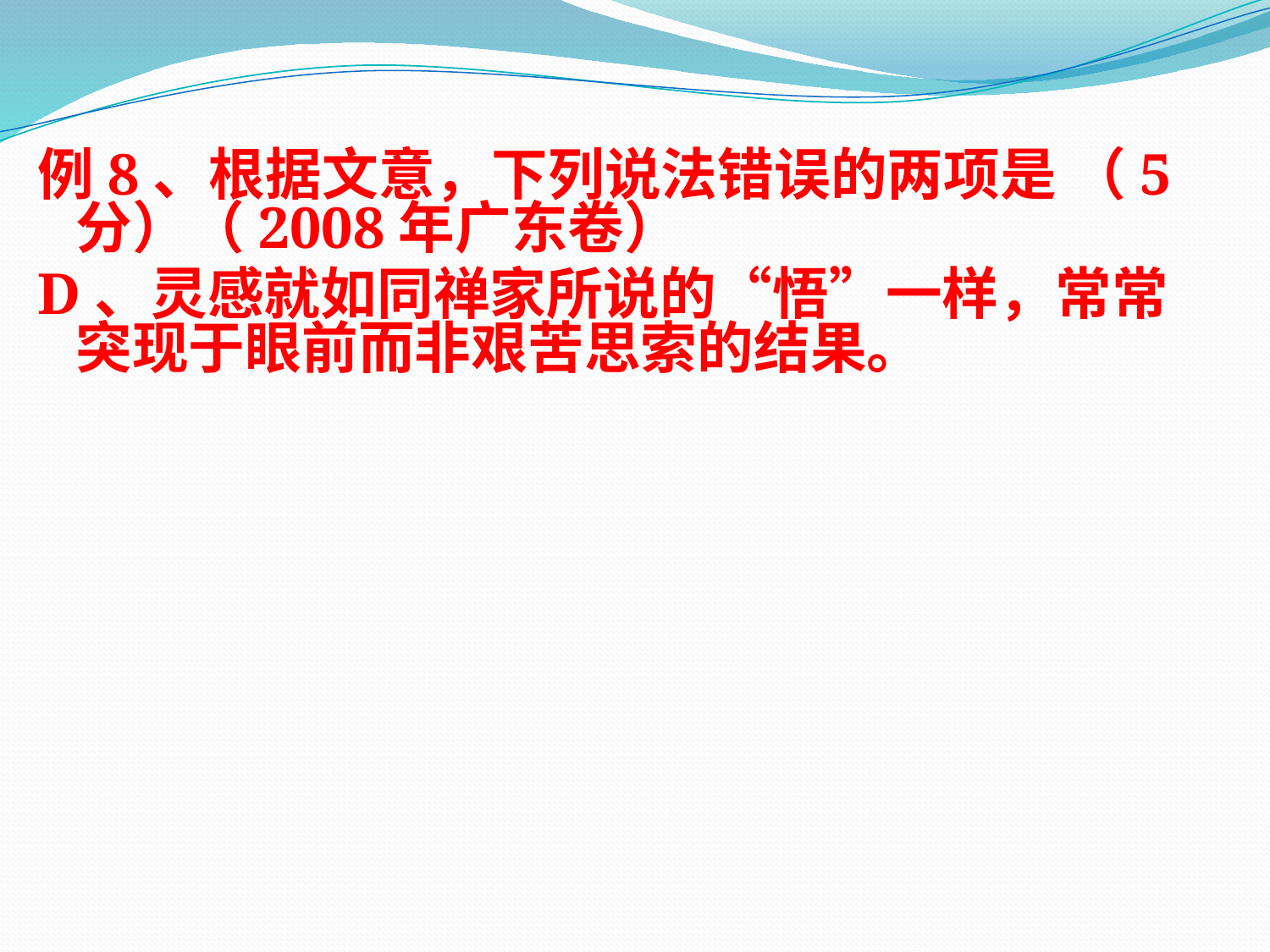

例8、根据文意，下列说法错误的两项是 （5分）（2008年广东卷）
D、灵感就如同禅家所说的“悟”一样，常常突现于眼前而非艰苦思索的结果。